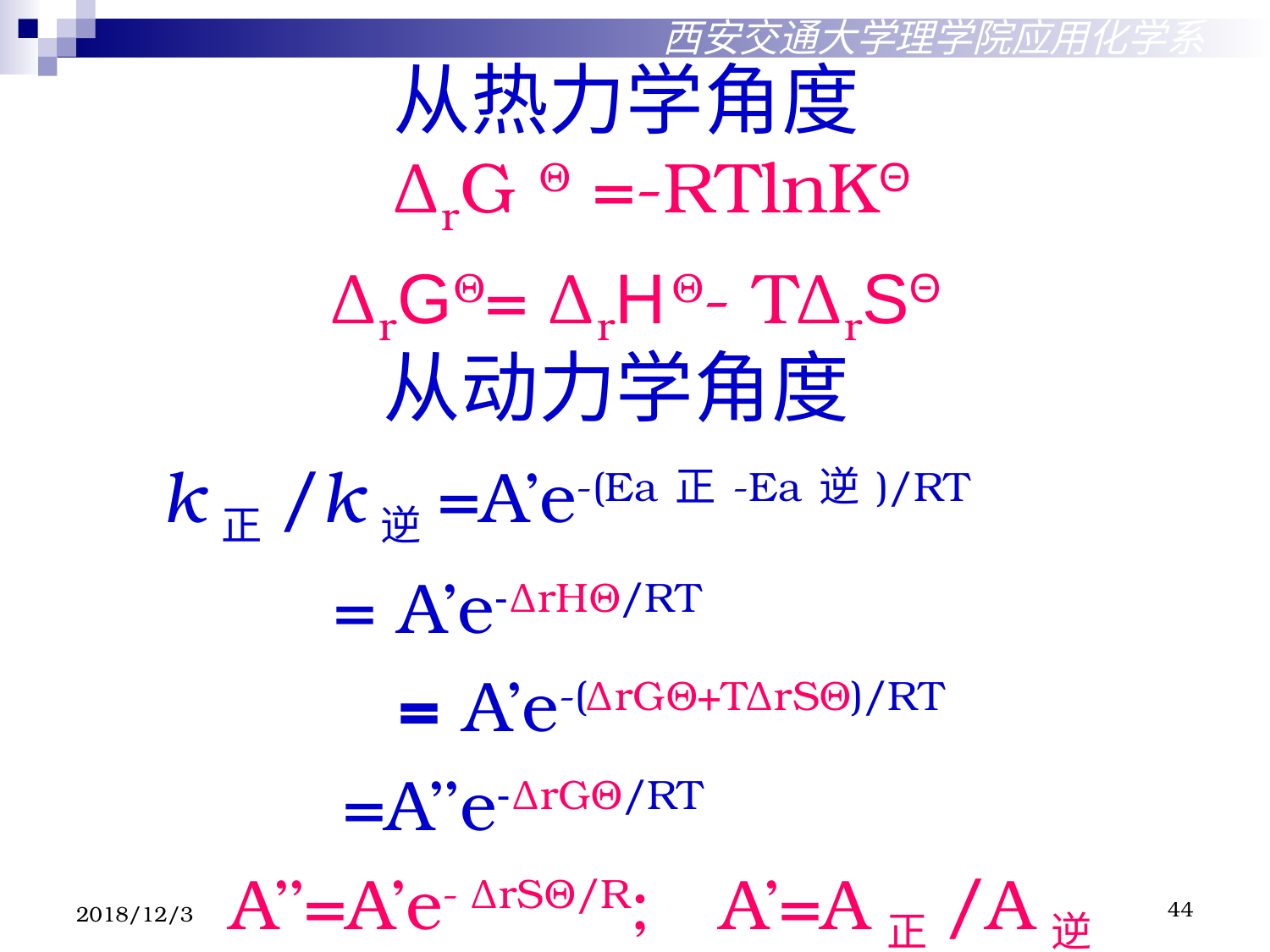

西安交通大学理学院应用化学系
从热力学角度
              ΔrG Θ =-RTlnKΘ
ΔrGΘ= ΔrHΘ- TΔrSΘ
从动力学角度
 k正/k逆=A’e-(Ea正-Ea逆)/RT
         = A’e-ΔrHΘ/RT
                   = A’e-(ΔrGΘ+TΔrSΘ)/RT
         =A’’e-ΔrGΘ/RT
    A’’=A’e- ΔrSΘ/R;   A’=A正/A逆
2018/12/3
44